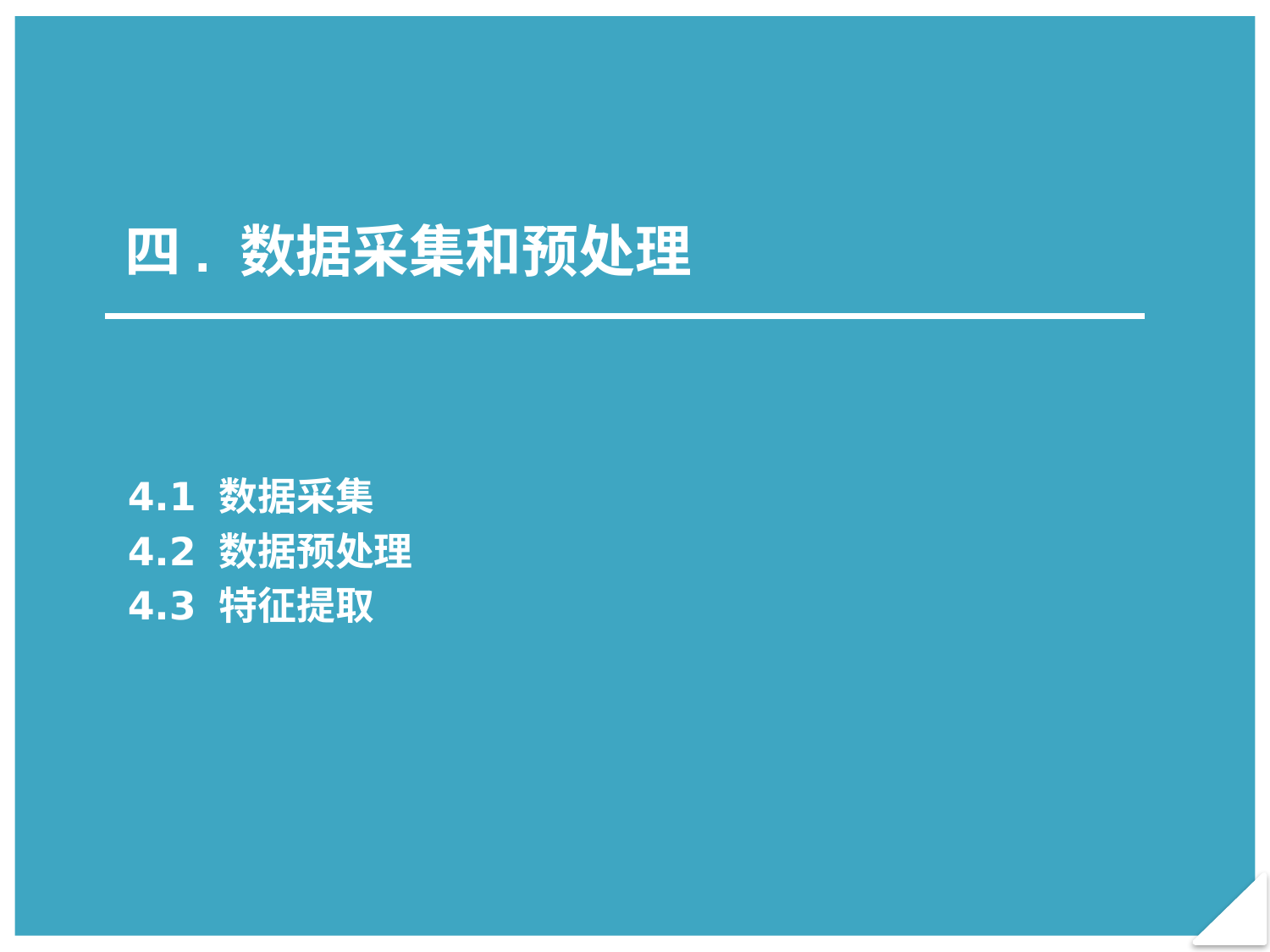

四. 数据采集和预处理
4.1 数据采集
4.2 数据预处理
4.3 特征提取